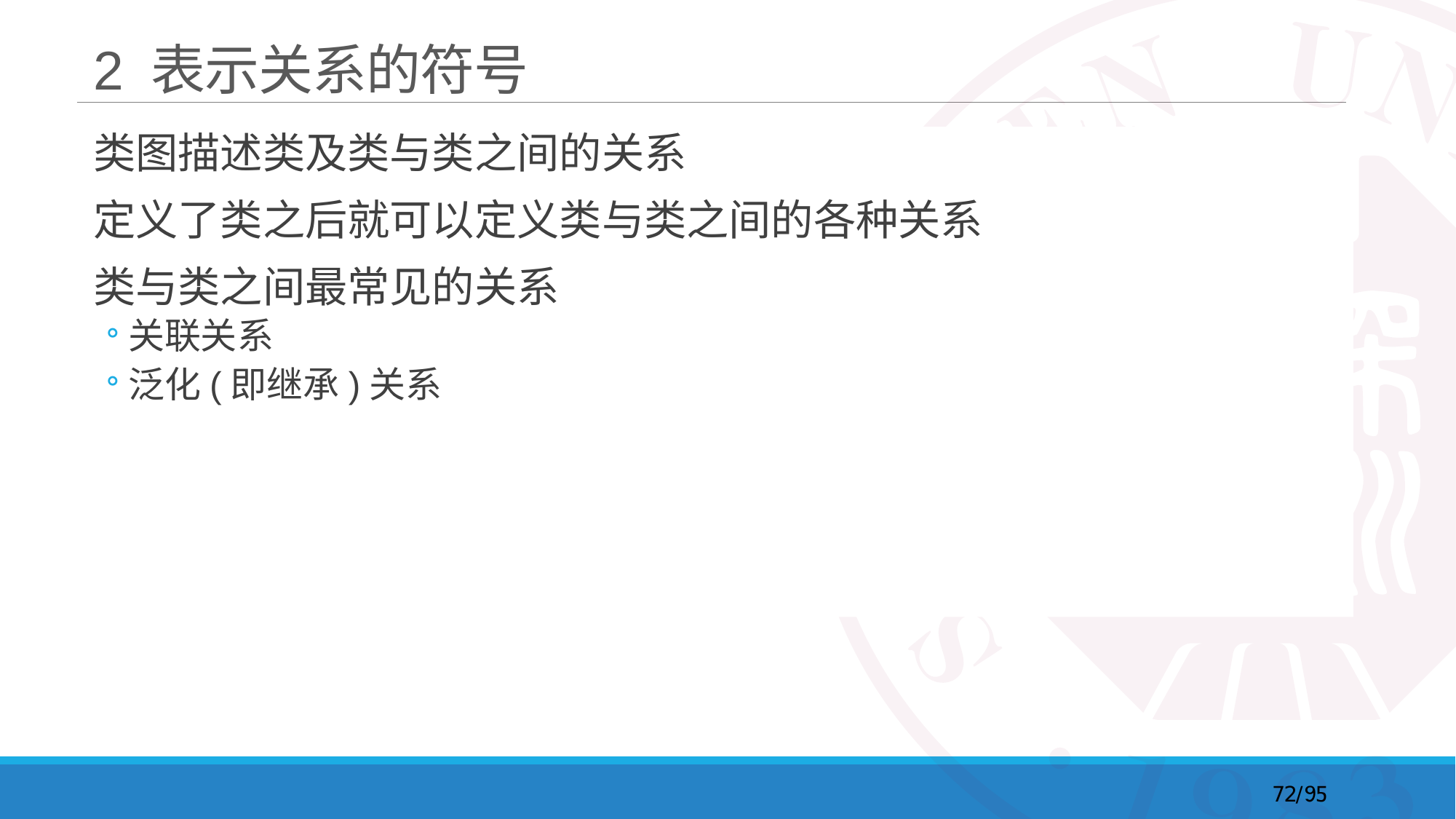

# 2 表示关系的符号
类图描述类及类与类之间的关系
定义了类之后就可以定义类与类之间的各种关系
类与类之间最常见的关系
关联关系
泛化(即继承)关系
72/95